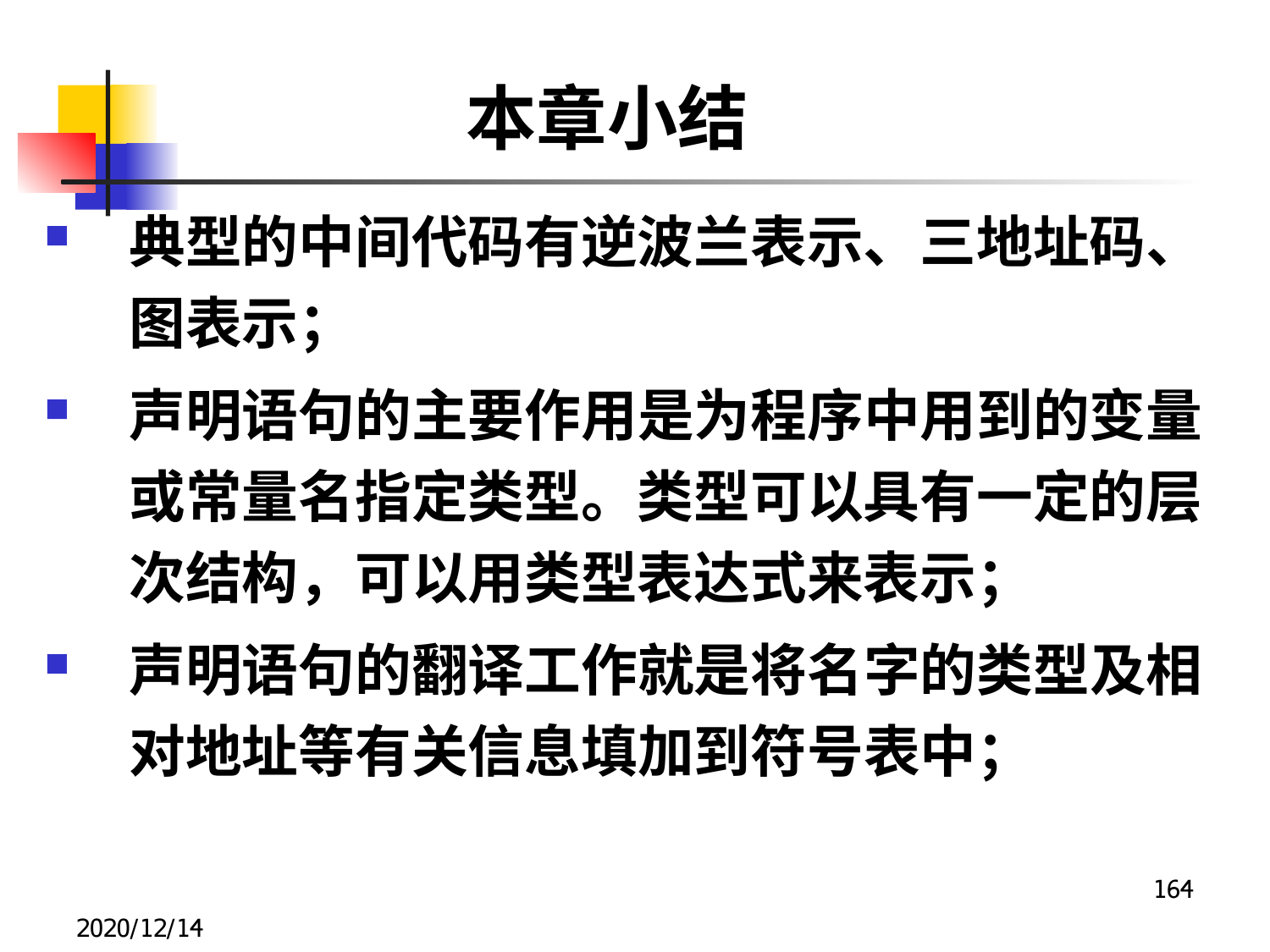

本章小结
典型的中间代码有逆波兰表示、三地址码、图表示；
声明语句的主要作用是为程序中用到的变量或常量名指定类型。类型可以具有一定的层次结构，可以用类型表达式来表示；
声明语句的翻译工作就是将名字的类型及相对地址等有关信息填加到符号表中；
164
2020/12/14